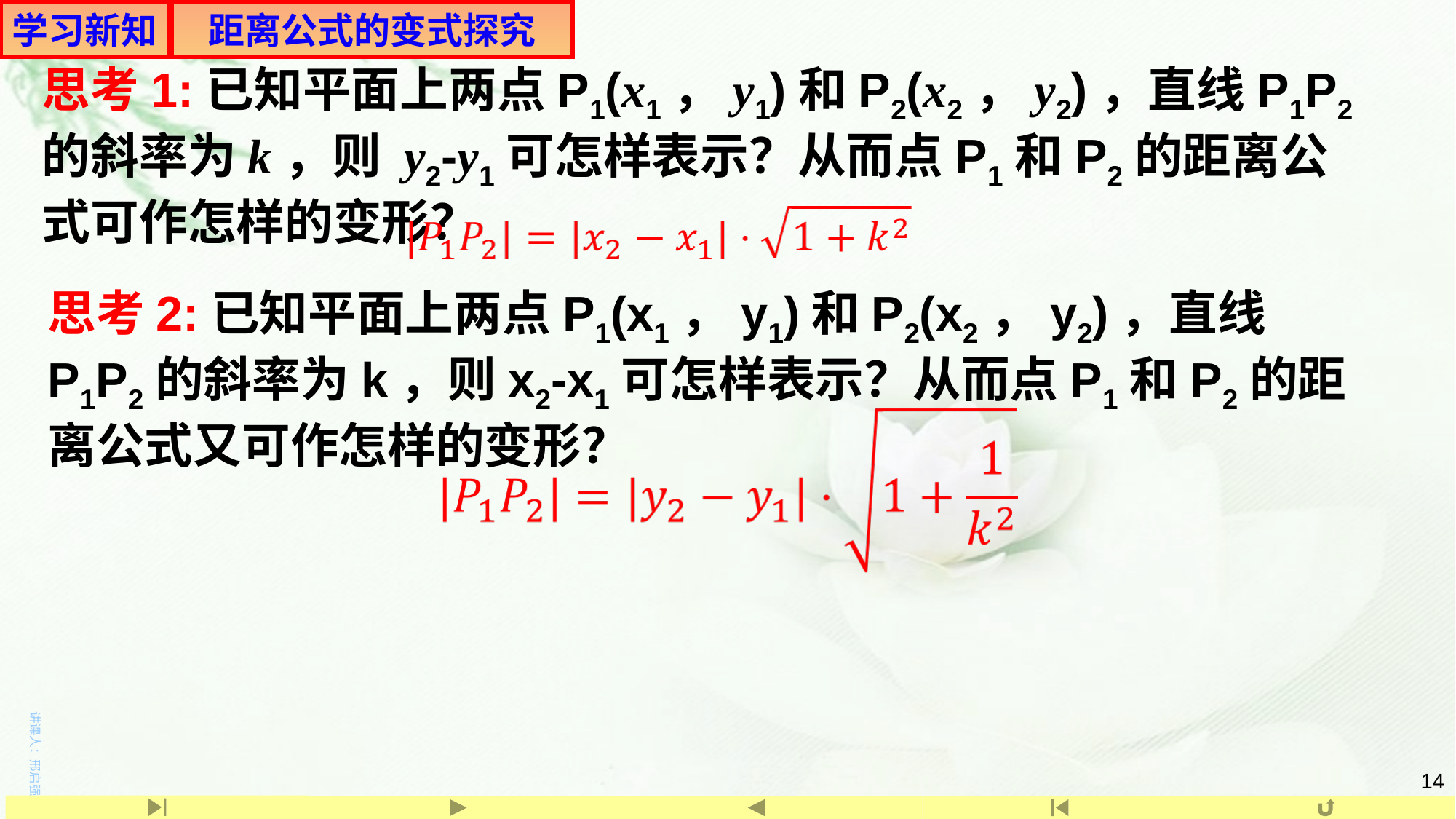

学习新知
距离公式的变式探究
思考1:已知平面上两点P1(x1，y1)和P2(x2，y2)，直线P1P2的斜率为k，则 y2-y1可怎样表示？从而点P1和P2的距离公式可作怎样的变形？

思考2:已知平面上两点P1(x1，y1)和P2(x2，y2)，直线P1P2的斜率为k，则x2-x1可怎样表示？从而点P1和P2的距离公式又可作怎样的变形？